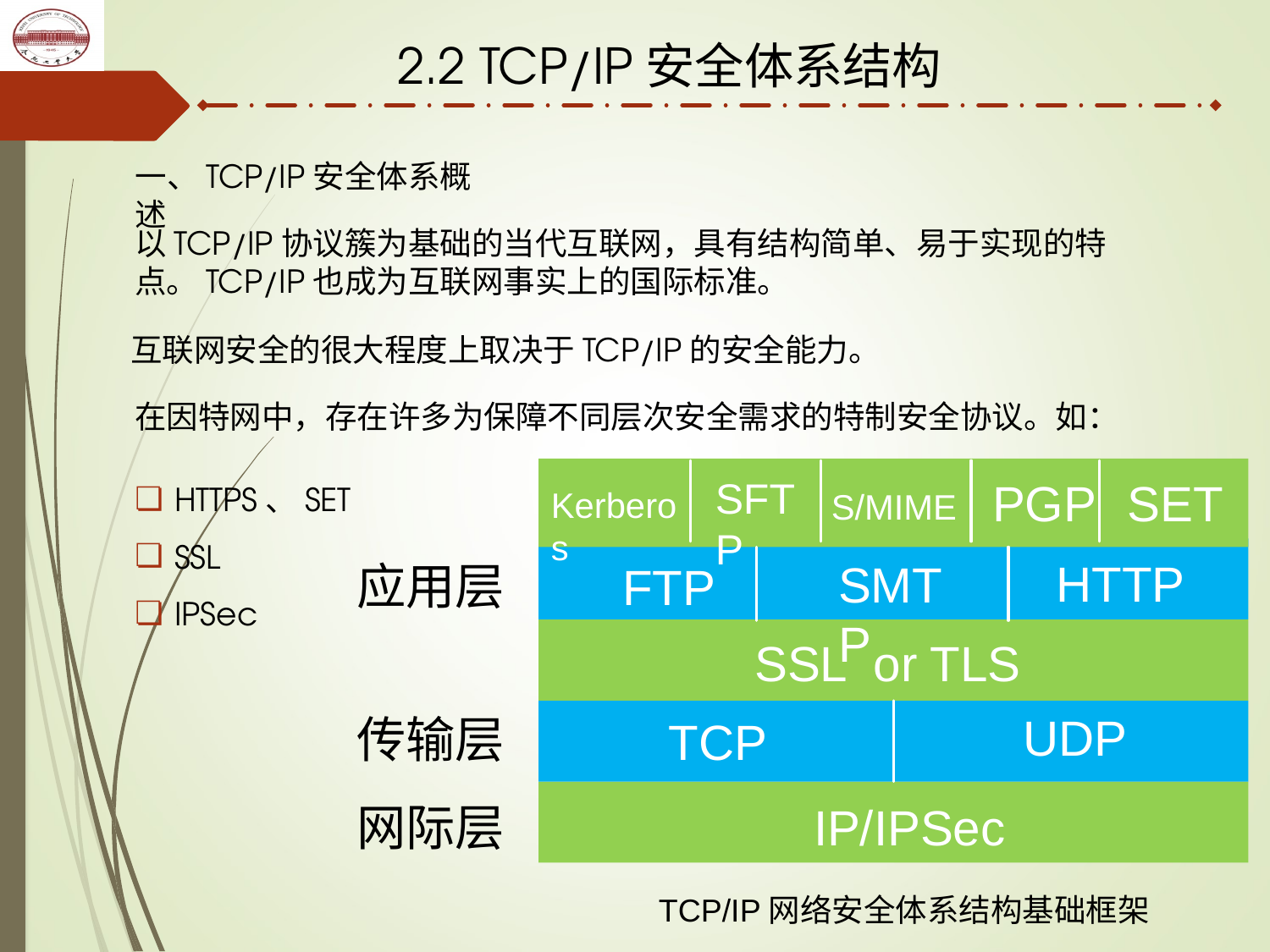

2.2 TCP/IP安全体系结构
一、TCP/IP安全体系概述
以TCP/IP协议簇为基础的当代互联网，具有结构简单、易于实现的特点。TCP/IP也成为互联网事实上的国际标准。
互联网安全的很大程度上取决于TCP/IP的安全能力。
在因特网中，存在许多为保障不同层次安全需求的特制安全协议。如：
HTTPS、SET
SSL
IPSec

PGP
SET
SFTP
Kerberos
S/MIME

HTTP
SMTP
应用层
FTP

SSL  or TLS
UDP

传输层
TCP

网际层
IP/IPSec
TCP/IP网络安全体系结构基础框架